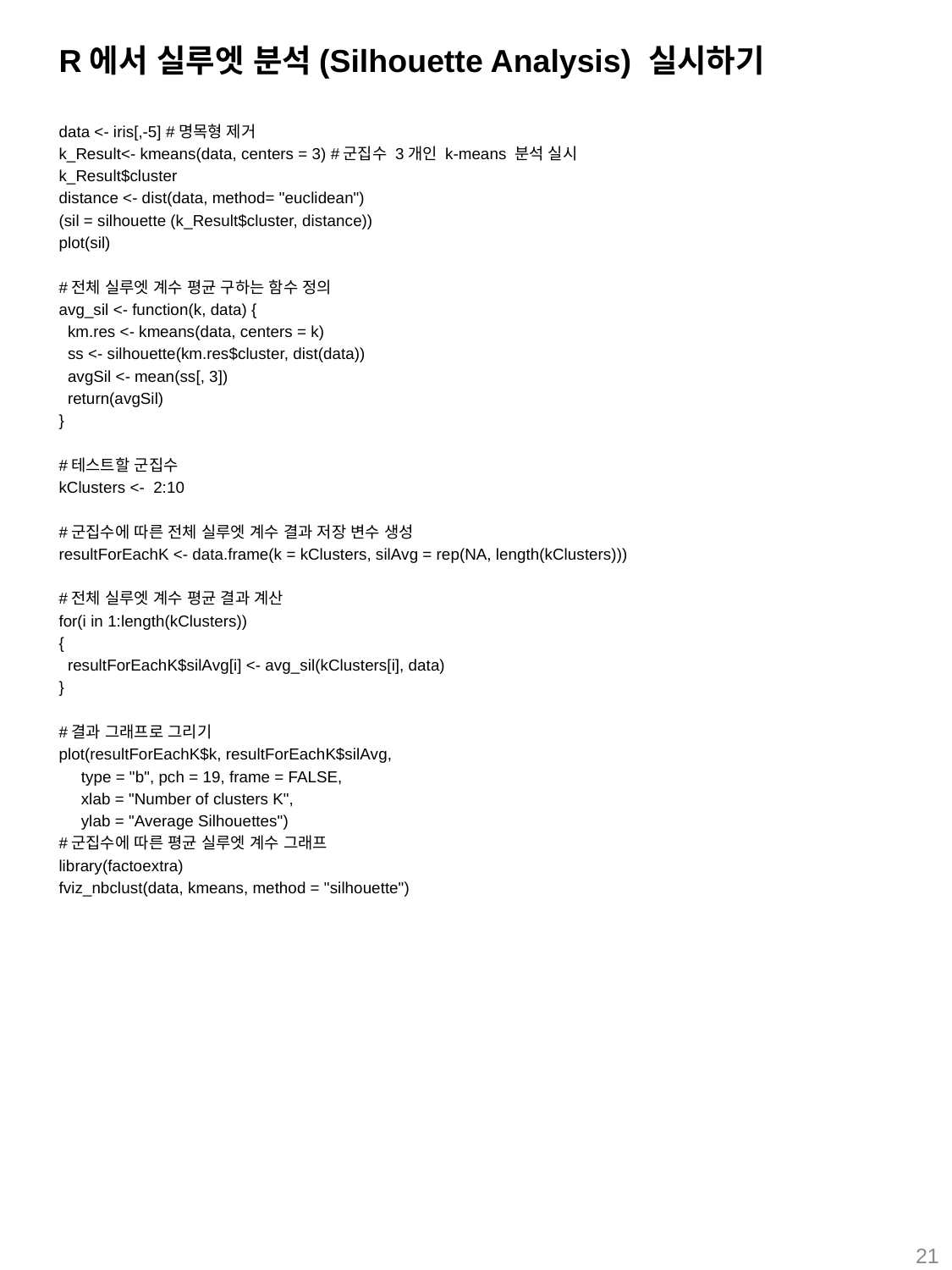

# R에서 실루엣 분석(Silhouette Analysis) 실시하기
data <- iris[,-5] #명목형 제거
k_Result<- kmeans(data, centers = 3) #군집수 3개인 k-means 분석 실시
k_Result$cluster
distance <- dist(data, method= "euclidean")
(sil = silhouette (k_Result$cluster, distance))
plot(sil)

#전체 실루엣 계수 평균 구하는 함수 정의
avg_sil <- function(k, data) {
  km.res <- kmeans(data, centers = k)
  ss <- silhouette(km.res$cluster, dist(data))
  avgSil <- mean(ss[, 3])
  return(avgSil)
}

#테스트할 군집수
kClusters <-  2:10

#군집수에 따른 전체 실루엣 계수 결과 저장 변수 생성
resultForEachK <- data.frame(k = kClusters, silAvg = rep(NA, length(kClusters)))

#전체 실루엣 계수 평균 결과 계산
for(i in 1:length(kClusters))
{
  resultForEachK$silAvg[i] <- avg_sil(kClusters[i], data)
}

#결과 그래프로 그리기
plot(resultForEachK$k, resultForEachK$silAvg,
     type = "b", pch = 19, frame = FALSE,
     xlab = "Number of clusters K",
     ylab = "Average Silhouettes")
#군집수에 따른 평균 실루엣 계수 그래프
library(factoextra)
fviz_nbclust(data, kmeans, method = "silhouette")
21